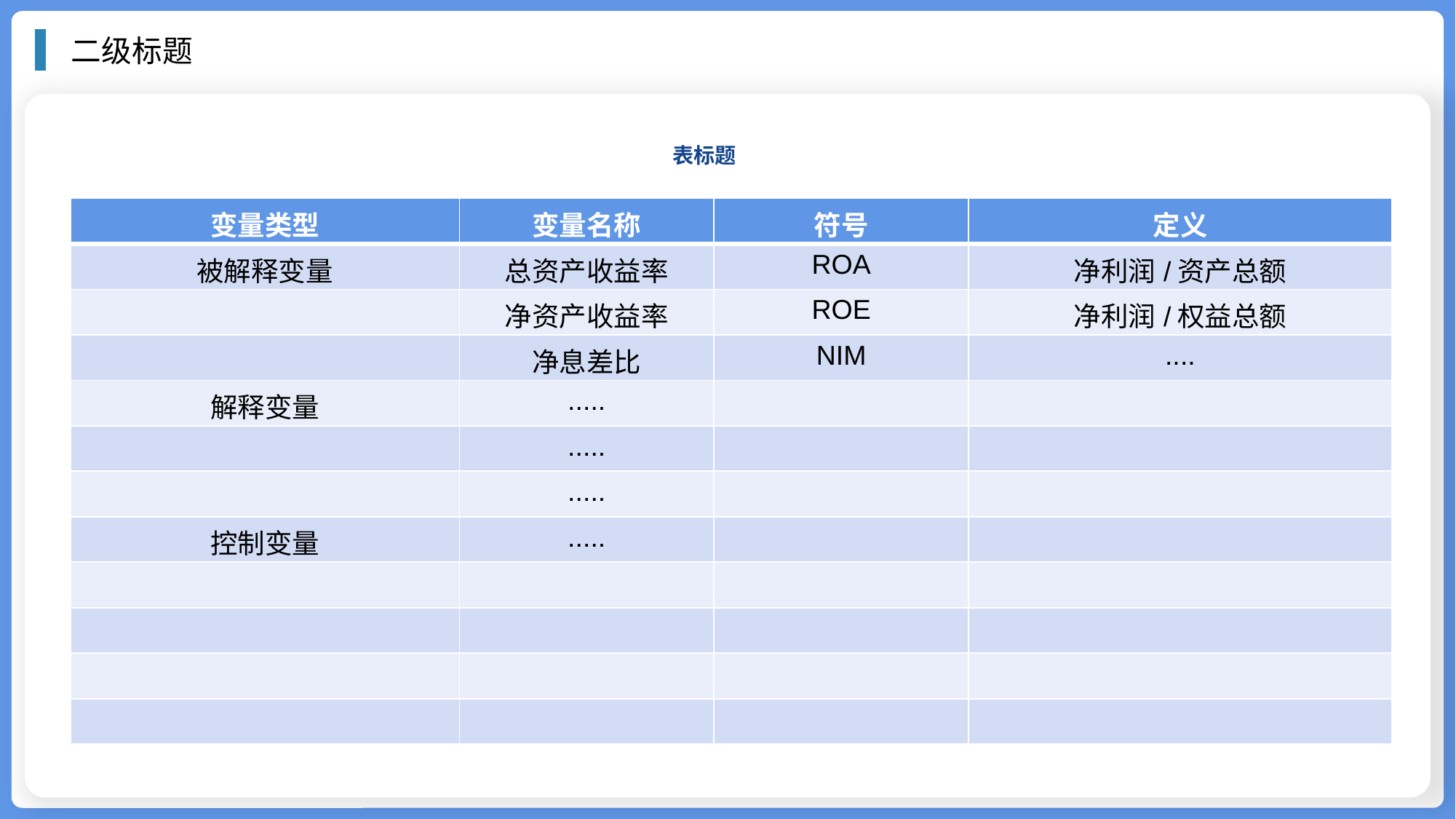

二级标题
表标题
| 变量类型 | 变量名称 | 符号 | 定义 |
| --- | --- | --- | --- |
| 被解释变量 | 总资产收益率 | ROA | 净利润/资产总额 |
|  | 净资产收益率 | ROE | 净利润/权益总额 |
|  | 净息差比 | NIM | .... |
| 解释变量 | ..... |  |  |
|  | ..... |  |  |
|  | ..... |  |  |
| 控制变量 | ..... |  |  |
|  |  |  |  |
|  |  |  |  |
|  |  |  |  |
|  |  |  |  |